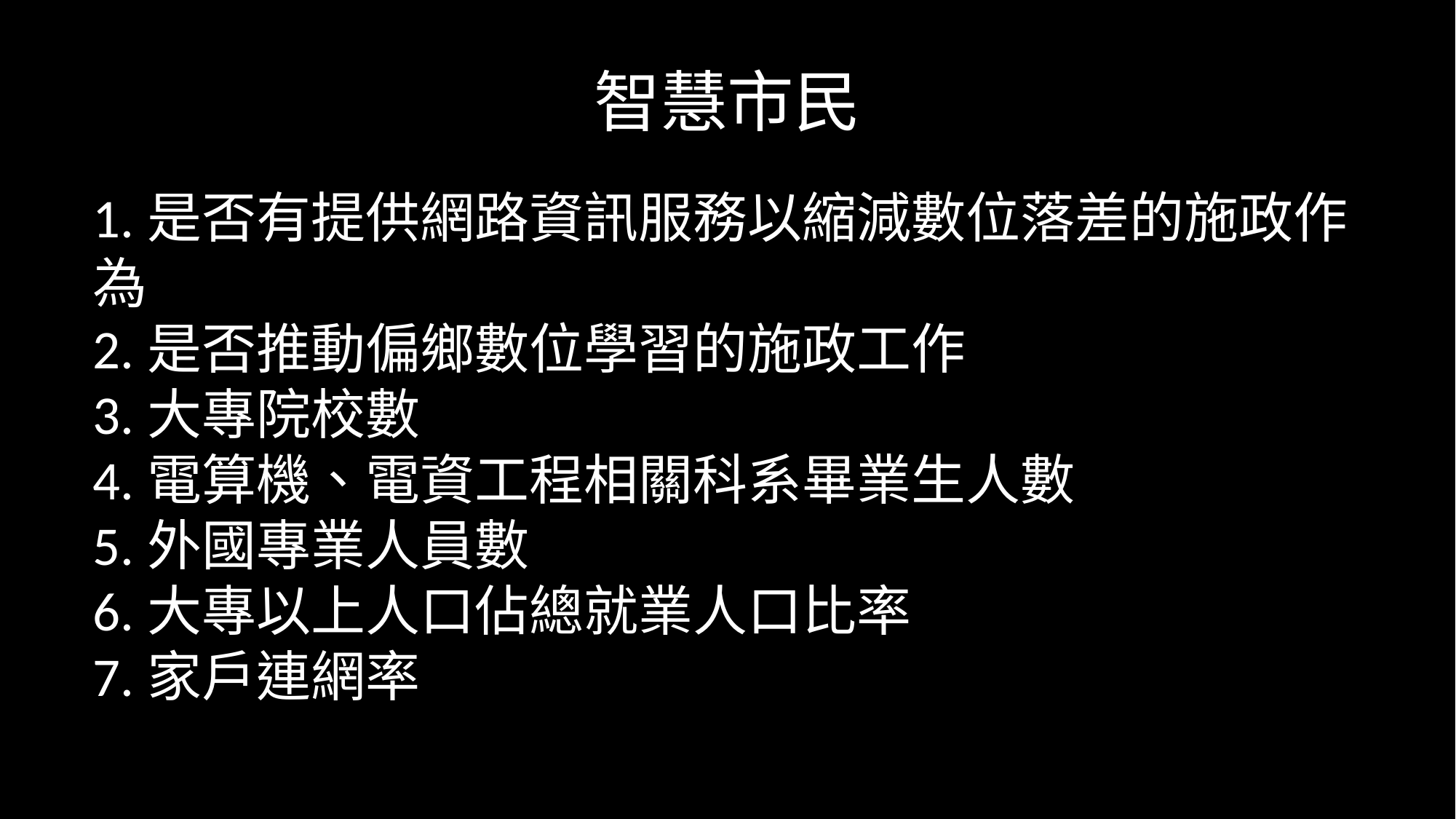

# 智慧市民
1.是否有提供網路資訊服務以縮減數位落差的施政作為
2.是否推動偏鄉數位學習的施政工作
3.大專院校數
4.電算機、電資工程相關科系畢業生人數
5.外國專業人員數
6.大專以上人口佔總就業人口比率
7.家戶連網率